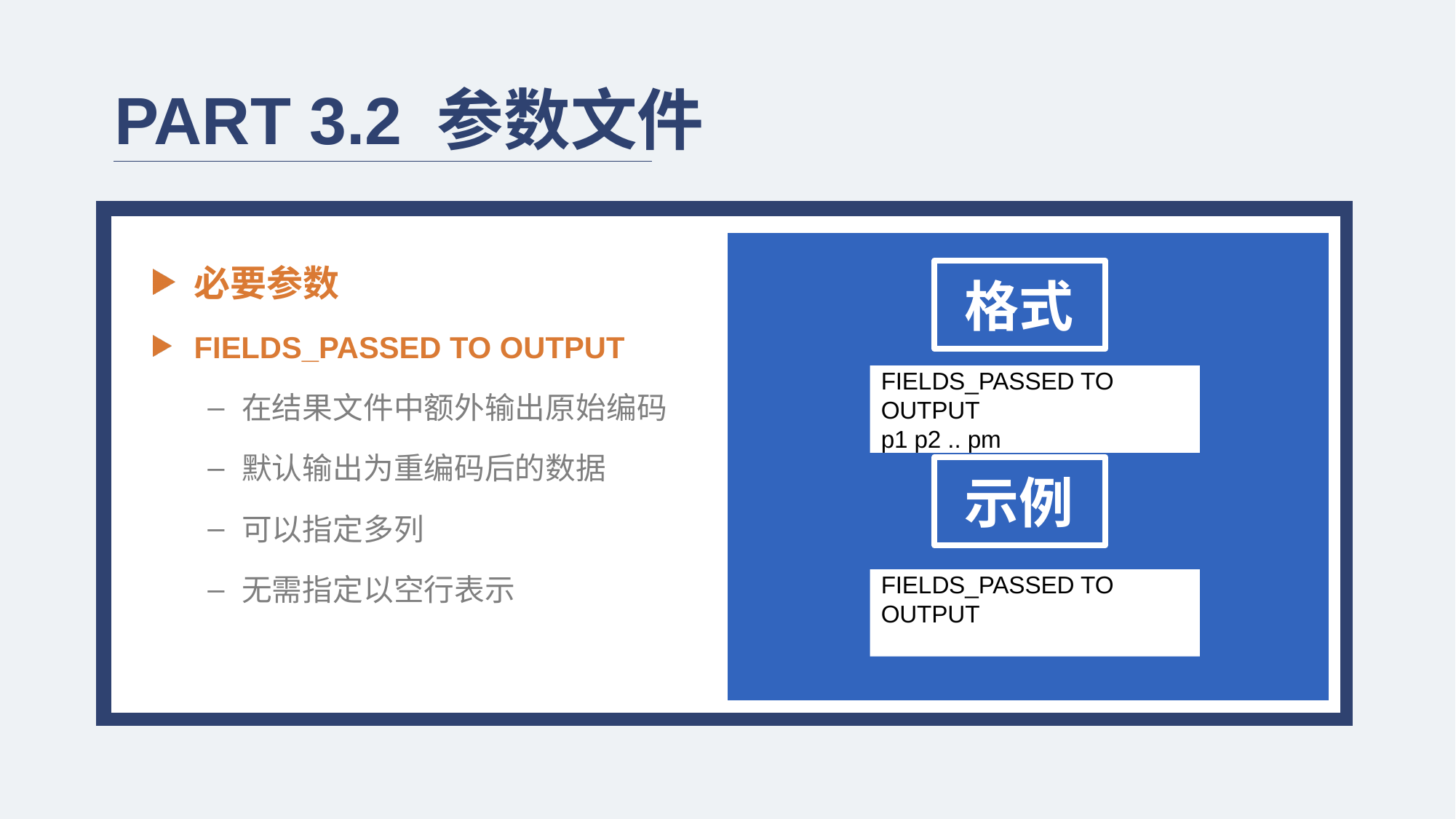

PART 3.2 参数文件

必要参数
FIELDS_PASSED TO OUTPUT
在结果文件中额外输出原始编码
默认输出为重编码后的数据
可以指定多列
无需指定以空行表示

格式
FIELDS_PASSED TO OUTPUT
p1 p2 .. pm

示例
FIELDS_PASSED TO OUTPUT